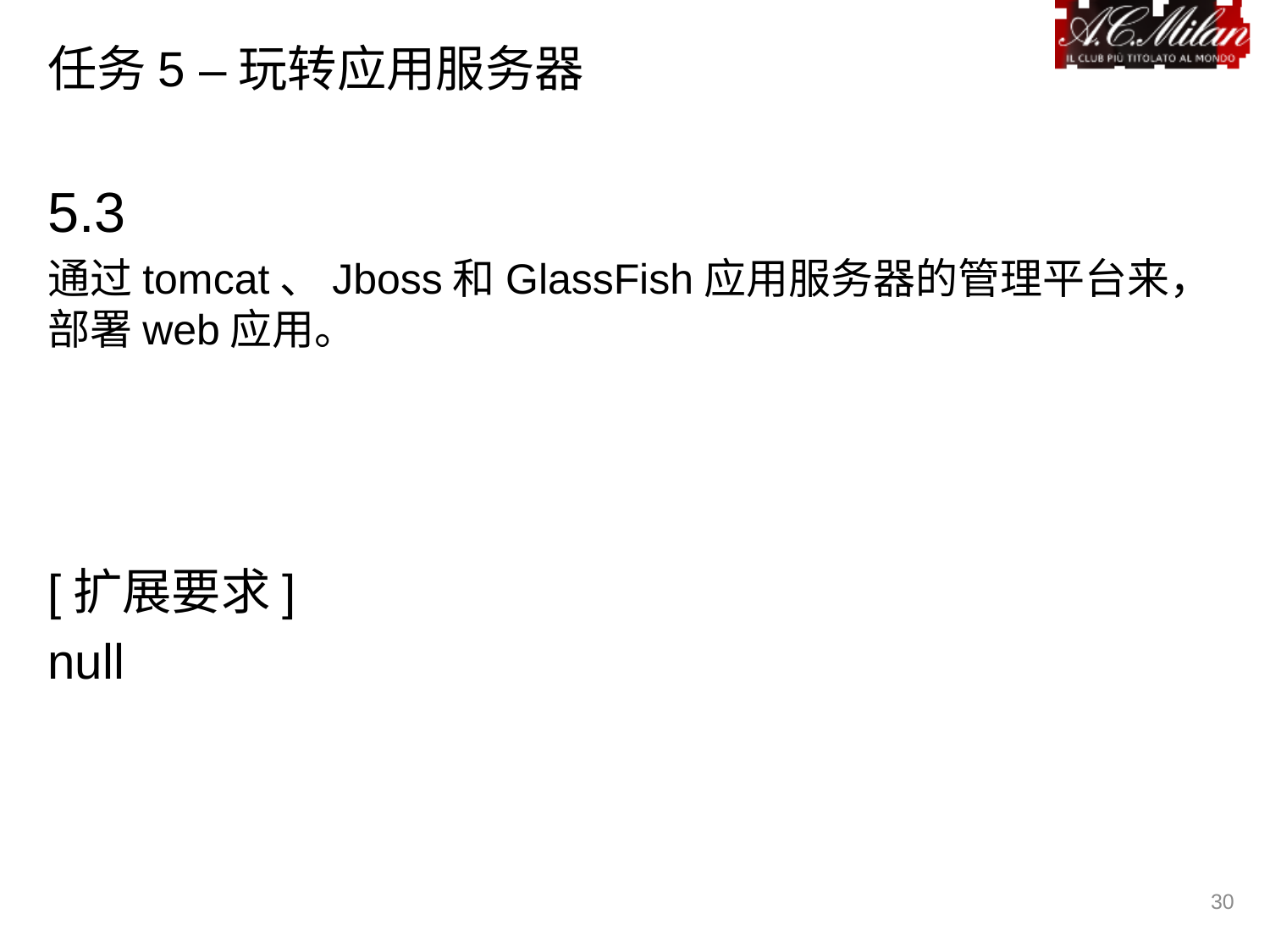

# 任务5 –玩转应用服务器
5.3
通过tomcat、Jboss和GlassFish应用服务器的管理平台来，部署web应用。

[扩展要求]
null
30